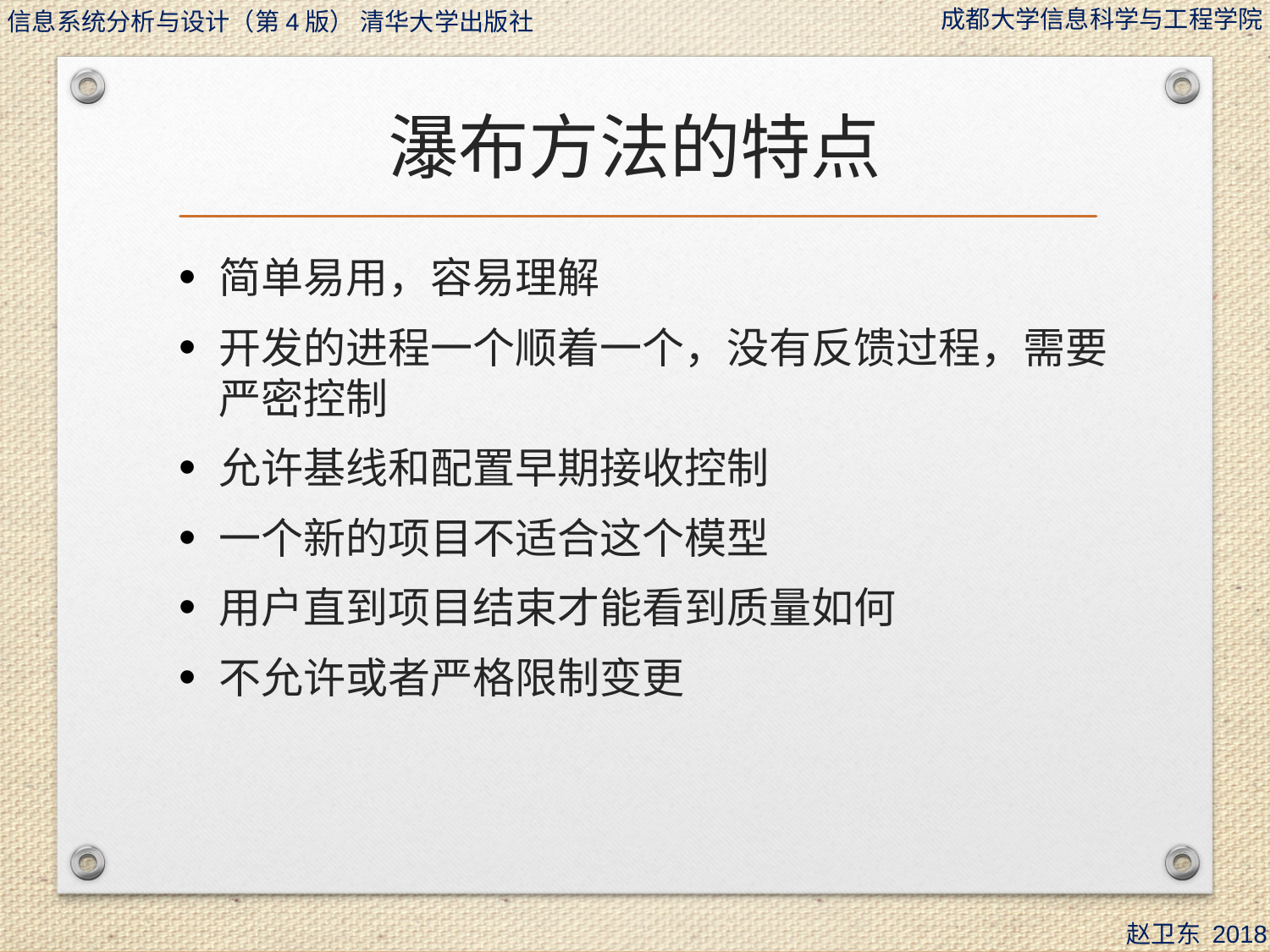

# 瀑布方法的特点
简单易用，容易理解
开发的进程一个顺着一个，没有反馈过程，需要严密控制
允许基线和配置早期接收控制
一个新的项目不适合这个模型
用户直到项目结束才能看到质量如何
不允许或者严格限制变更